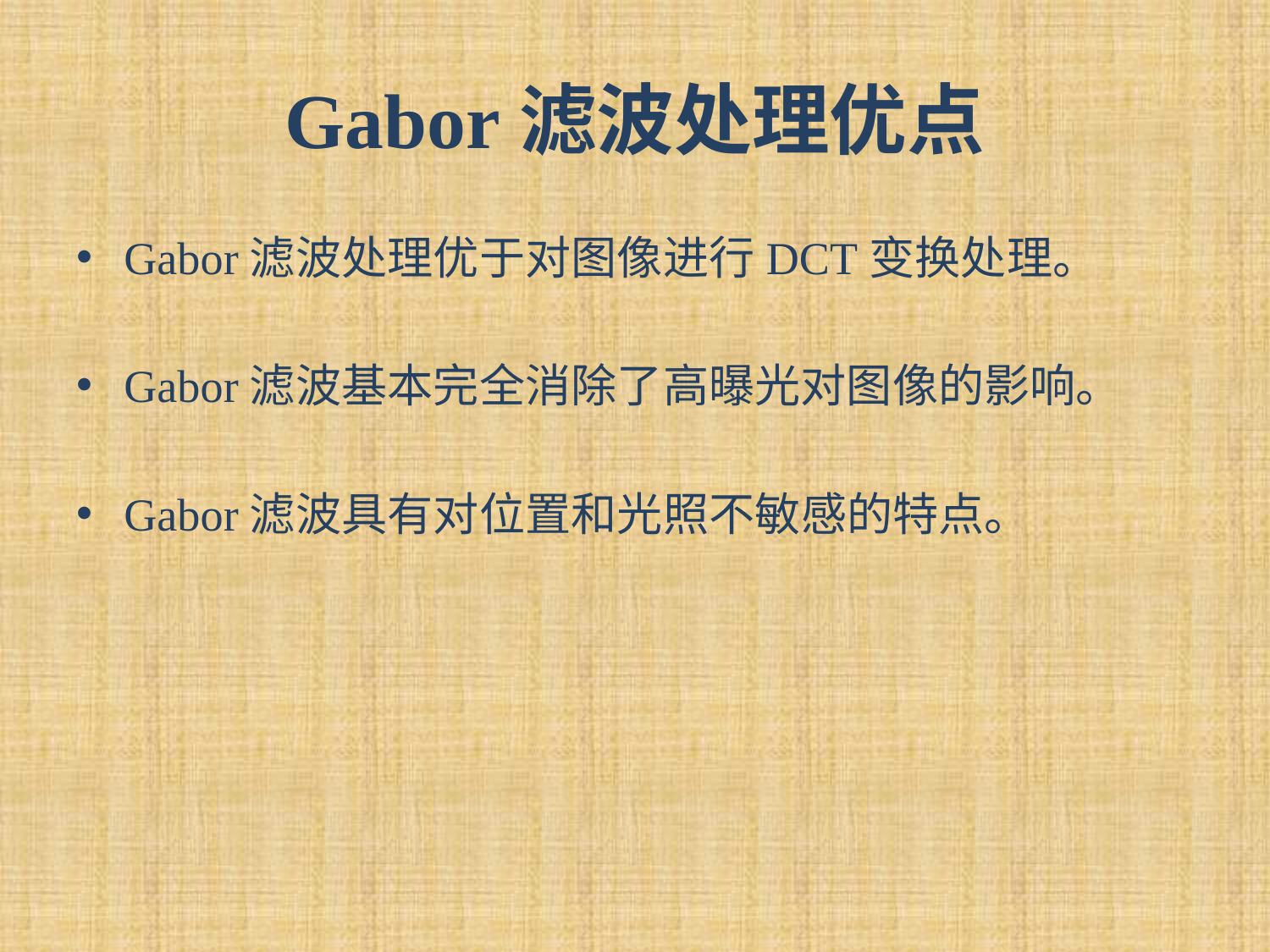

# Gabor滤波处理优点
Gabor滤波处理优于对图像进行DCT变换处理。

Gabor滤波基本完全消除了高曝光对图像的影响。

Gabor滤波具有对位置和光照不敏感的特点。